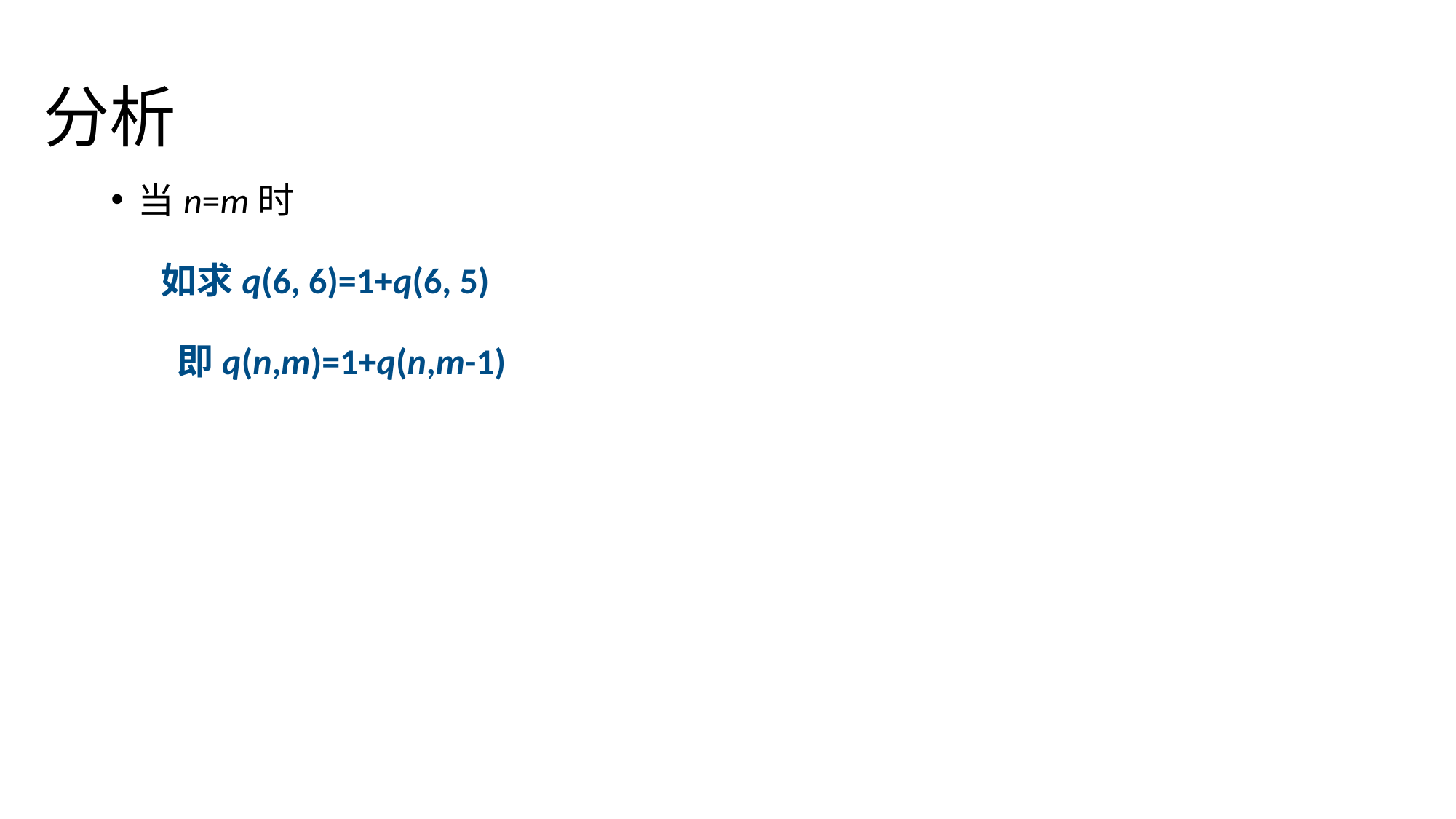

# 分析
当n=m时
     如求q(6, 6)=1+q(6, 5)
       即q(n,m)=1+q(n,m-1)